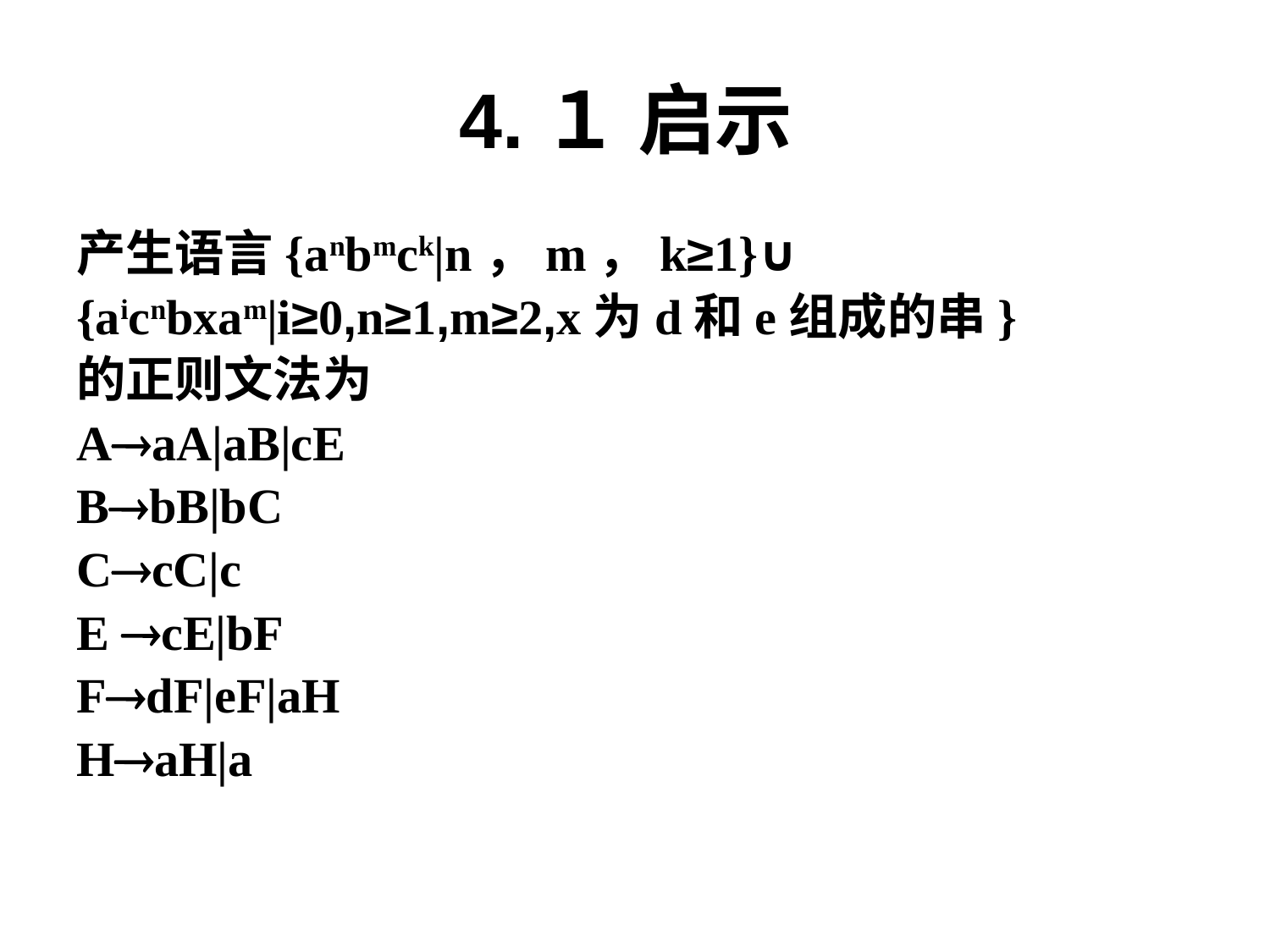

# 4.１ 启示
产生语言{anbmck|n，m，k≥1}∪
{aicnbxam|i≥0,n≥1,m≥2,x为d和e组成的串}
的正则文法为
A→aA|aB|cE
B→bB|bC
C→cC|c
E →cE|bF
F→dF|eF|aH
H→aH|a

4